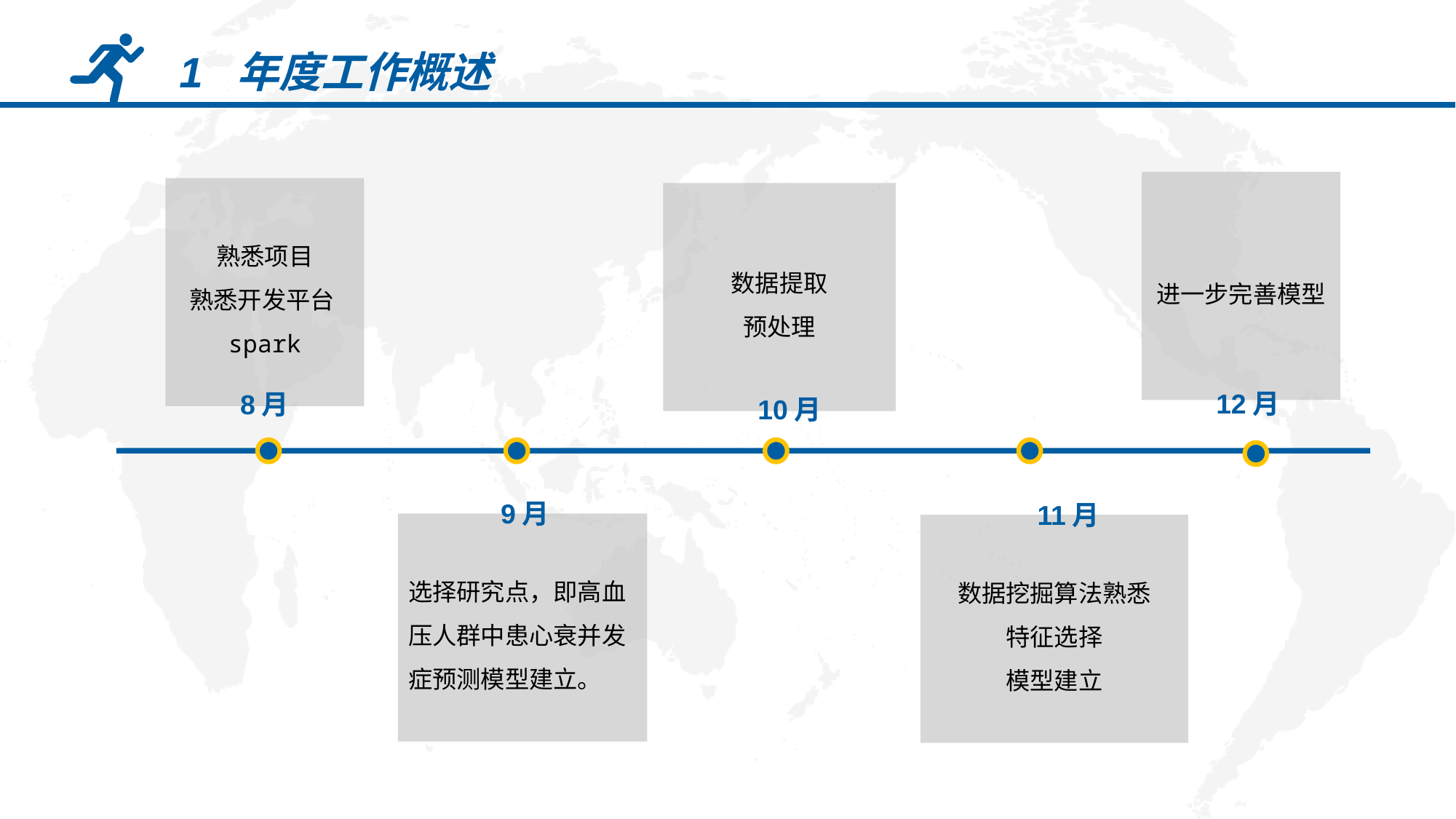

1  年度工作概述
进一步完善模型
12月
熟悉项目
熟悉开发平台spark
8月
数据提取
预处理
10月

9月
选择研究点，即高血压人群中患心衰并发症预测模型建立。
11月
数据挖掘算法熟悉
特征选择
模型建立